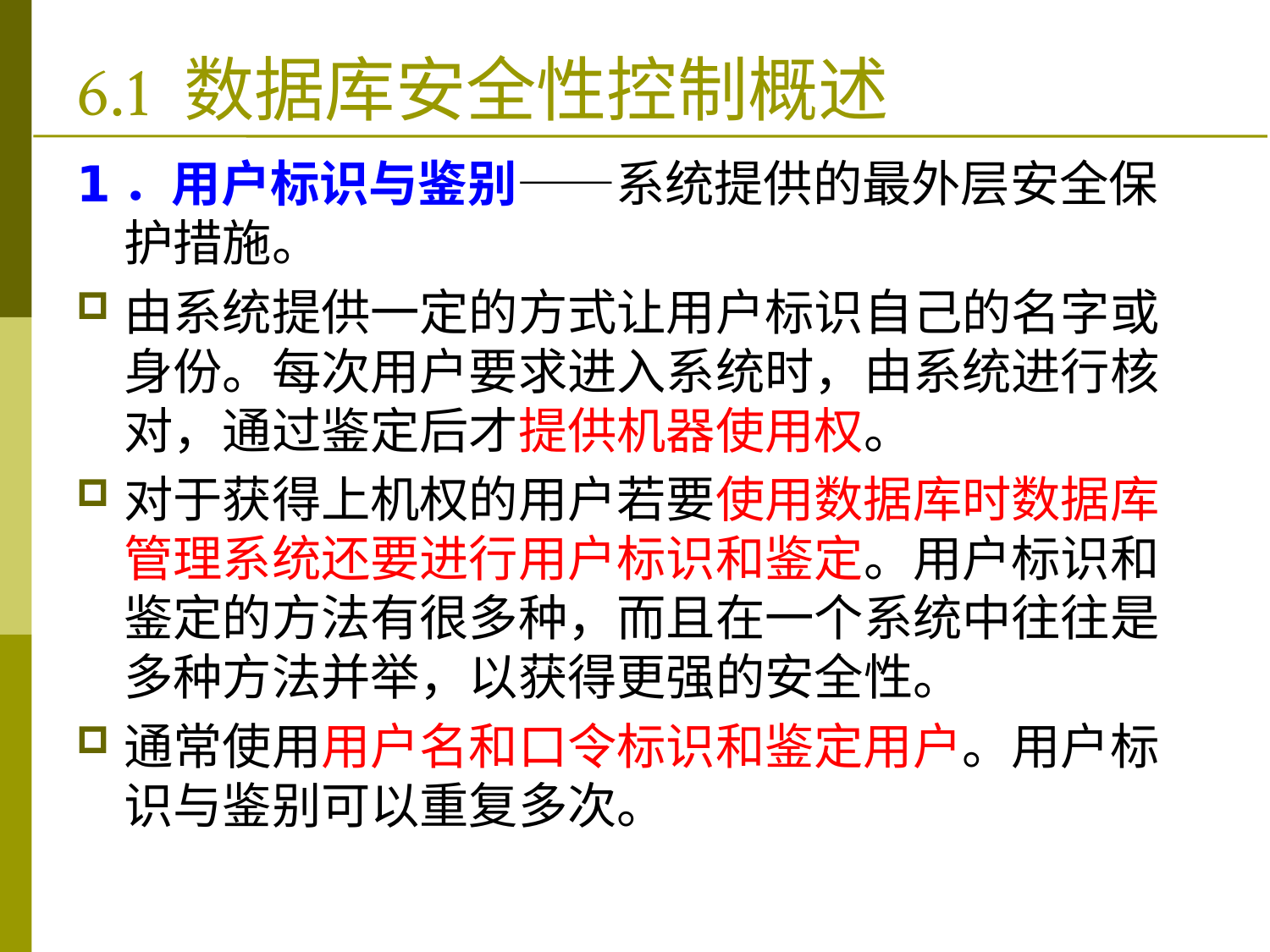

# 6.1 数据库安全性控制概述
1．用户标识与鉴别——系统提供的最外层安全保护措施。
由系统提供一定的方式让用户标识自己的名字或身份。每次用户要求进入系统时，由系统进行核对，通过鉴定后才提供机器使用权。
对于获得上机权的用户若要使用数据库时数据库管理系统还要进行用户标识和鉴定。用户标识和鉴定的方法有很多种，而且在一个系统中往往是多种方法并举，以获得更强的安全性。
通常使用用户名和口令标识和鉴定用户。用户标识与鉴别可以重复多次。